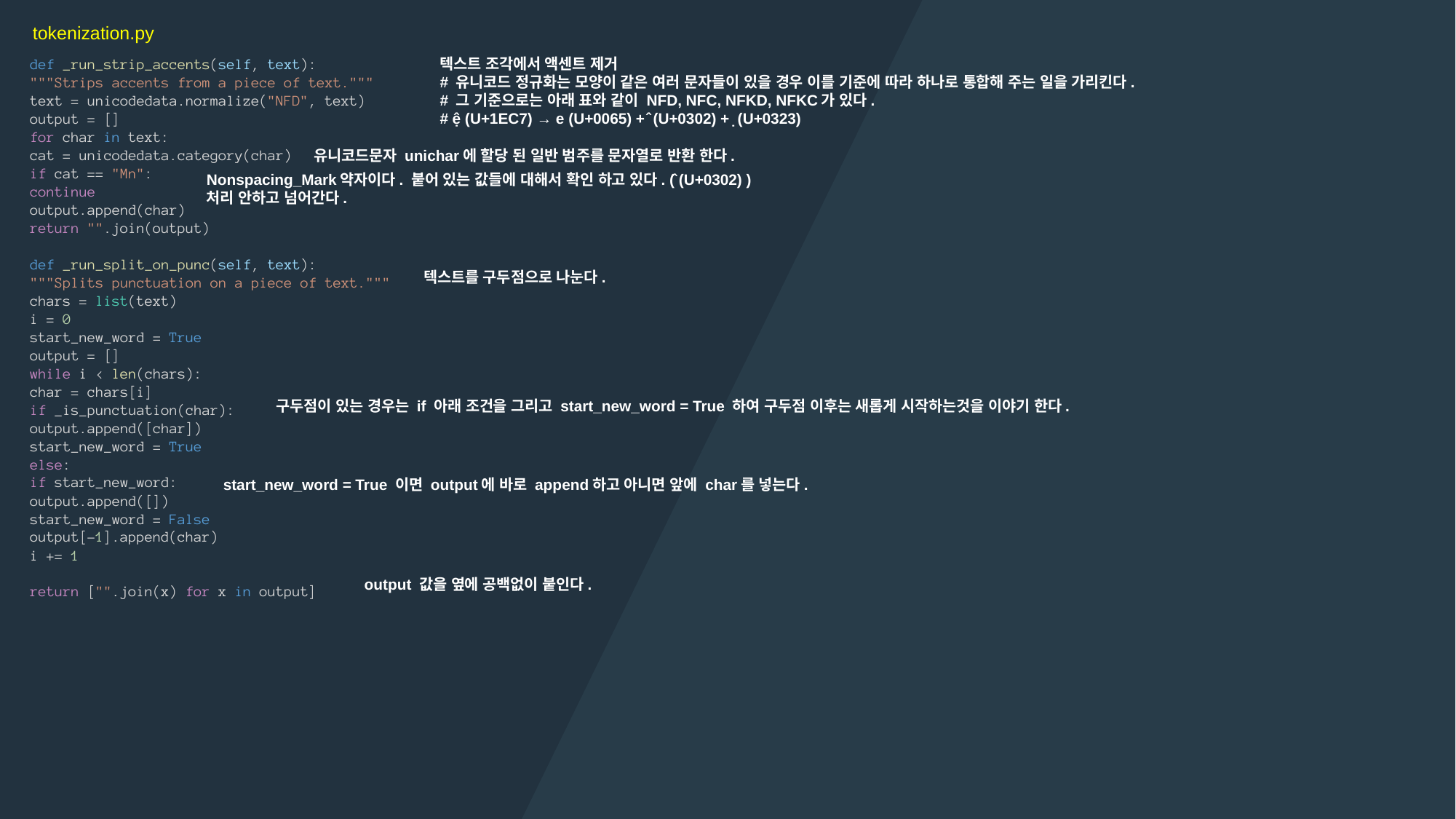

tokenization.py
def _run_strip_accents(self, text):
"""Strips accents from a piece of text."""
text = unicodedata.normalize("NFD", text)
output = []
for char in text:
cat = unicodedata.category(char)
if cat == "Mn":
continue
output.append(char)
return "".join(output)
def _run_split_on_punc(self, text):
"""Splits punctuation on a piece of text."""
chars = list(text)
i = 0
start_new_word = True
output = []
while i < len(chars):
char = chars[i]
if _is_punctuation(char):
output.append([char])
start_new_word = True
else:
if start_new_word:
output.append([])
start_new_word = False
output[-1].append(char)
i += 1
return ["".join(x) for x in output]

텍스트 조각에서 액센트 제거
# 유니코드 정규화는 모양이 같은 여러 문자들이 있을 경우 이를 기준에 따라 하나로 통합해 주는 일을 가리킨다.
# 그 기준으로는 아래 표와 같이 NFD, NFC, NFKD, NFKC가 있다.
# ệ (U+1EC7) → e (U+0065) + ̂ (U+0302) + ̣ (U+0323)
유니코드문자 unichar에 할당 된 일반 범주를 문자열로 반환 한다.
Nonspacing_Mark약자이다. 붙어 있는 값들에 대해서 확인 하고 있다. (̂ (U+0302) )
처리 안하고 넘어간다.
텍스트를 구두점으로 나눈다.
구두점이 있는 경우는 if 아래 조건을 그리고 start_new_word = True 하여 구두점 이후는 새롭게 시작하는것을 이야기 한다.
start_new_word = True 이면 output에 바로 append하고 아니면 앞에 char를 넣는다.
output 값을 옆에 공백없이 붙인다.